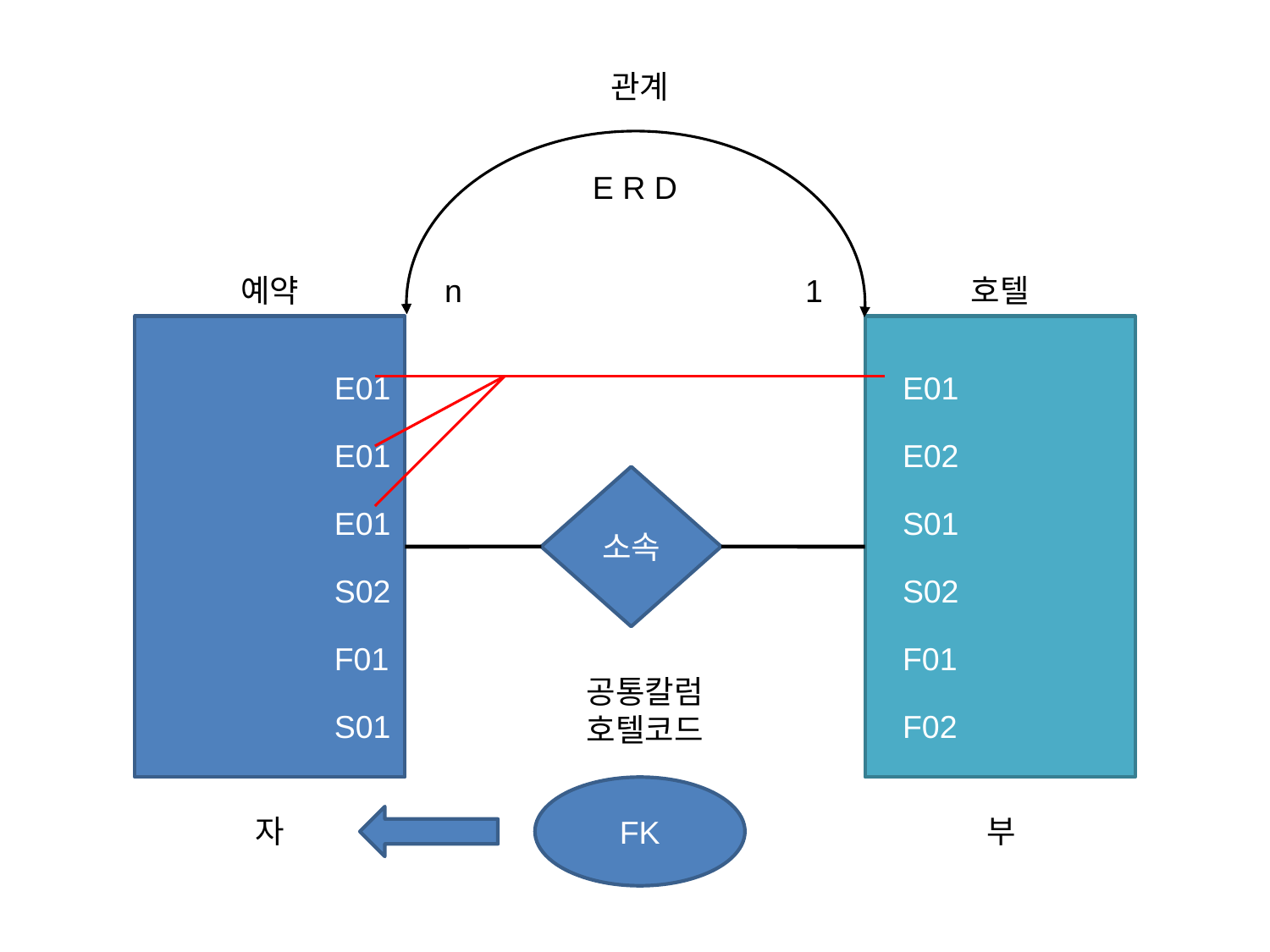

관계

E R D
예약
n
1
호텔
	E01
	E01
	E01
	S02
	F01
	S01
E01
E02
S01
S02
F01
F02
소속
공통칼럼
호텔코드
FK
자
부